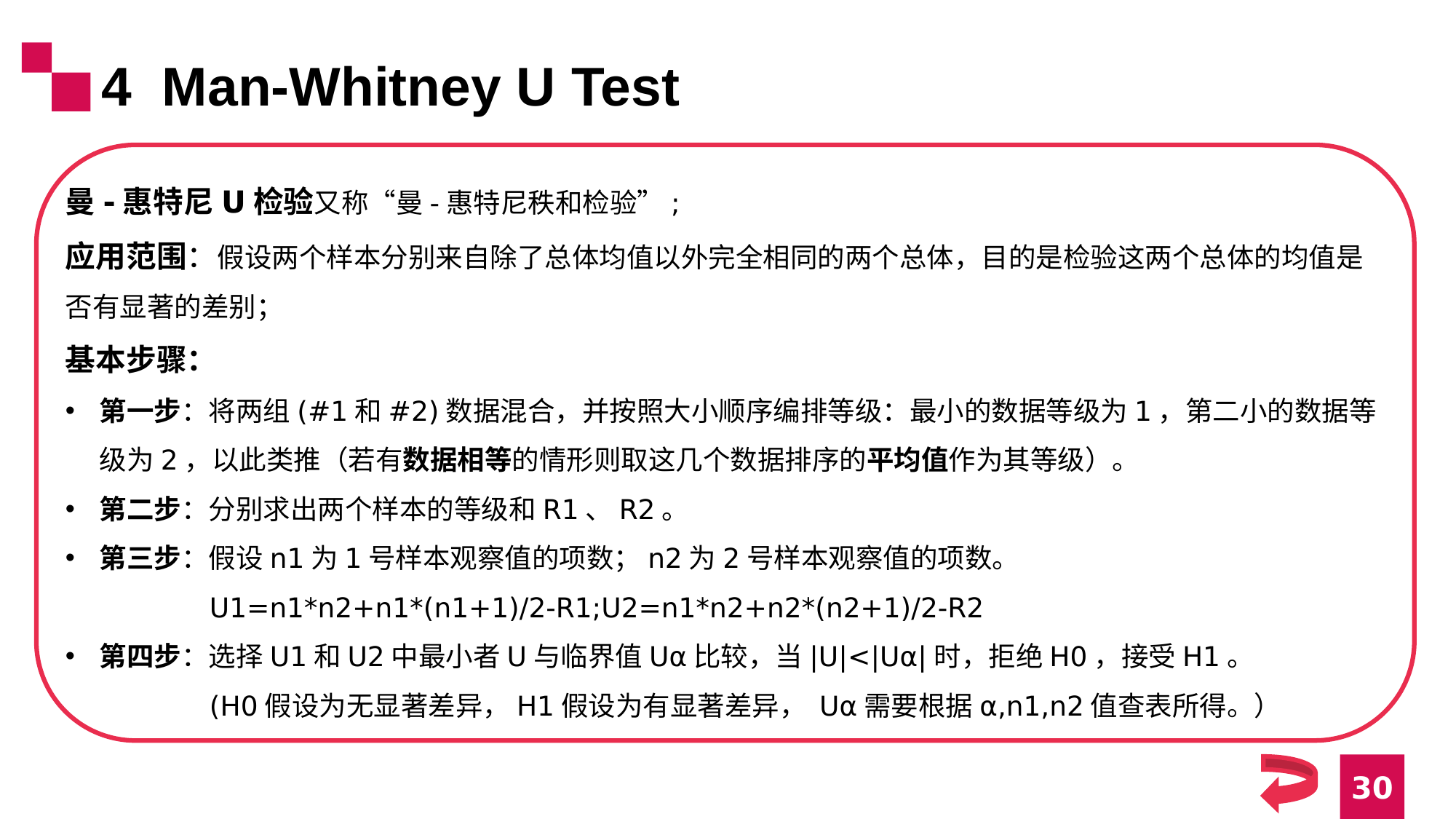

4  Man-Whitney U Test
曼-惠特尼U检验又称“曼-惠特尼秩和检验”;
应用范围：假设两个样本分别来自除了总体均值以外完全相同的两个总体，目的是检验这两个总体的均值是否有显著的差别；
基本步骤：
第一步：将两组(#1和#2)数据混合，并按照大小顺序编排等级：最小的数据等级为1，第二小的数据等级为2，以此类推（若有数据相等的情形则取这几个数据排序的平均值作为其等级）。
第二步：分别求出两个样本的等级和R1、R2。
第三步：假设n1为1号样本观察值的项数；n2为2号样本观察值的项数。
	    U1=n1*n2+n1*(n1+1)/2-R1;U2=n1*n2+n2*(n2+1)/2-R2
第四步：选择U1和U2中最小者U与临界值Uα比较，当|U|<|Uα|时，拒绝H0，接受H1。
	    (H0假设为无显著差异，H1假设为有显著差异， Uα需要根据α,n1,n2值查表所得。）

30